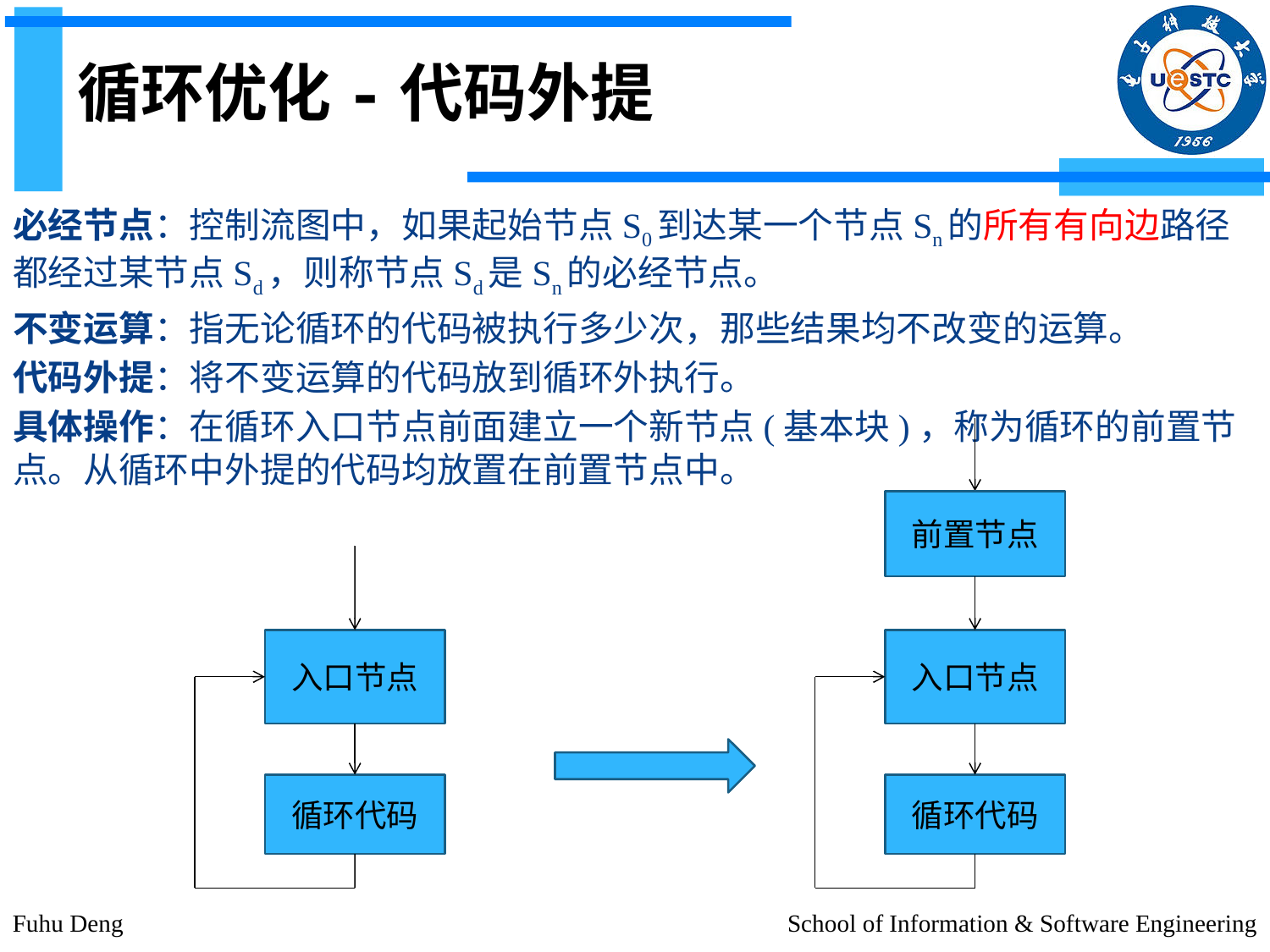

# 循环优化-代码外提
必经节点：控制流图中，如果起始节点S0到达某一个节点Sn的所有有向边路径都经过某节点Sd，则称节点Sd是Sn的必经节点。
不变运算：指无论循环的代码被执行多少次，那些结果均不改变的运算。
代码外提：将不变运算的代码放到循环外执行。
具体操作：在循环入口节点前面建立一个新节点(基本块)，称为循环的前置节点。从循环中外提的代码均放置在前置节点中。

前置节点
入口节点
入口节点

循环代码
循环代码
Fuhu Deng
25
School of Information & Software Engineering